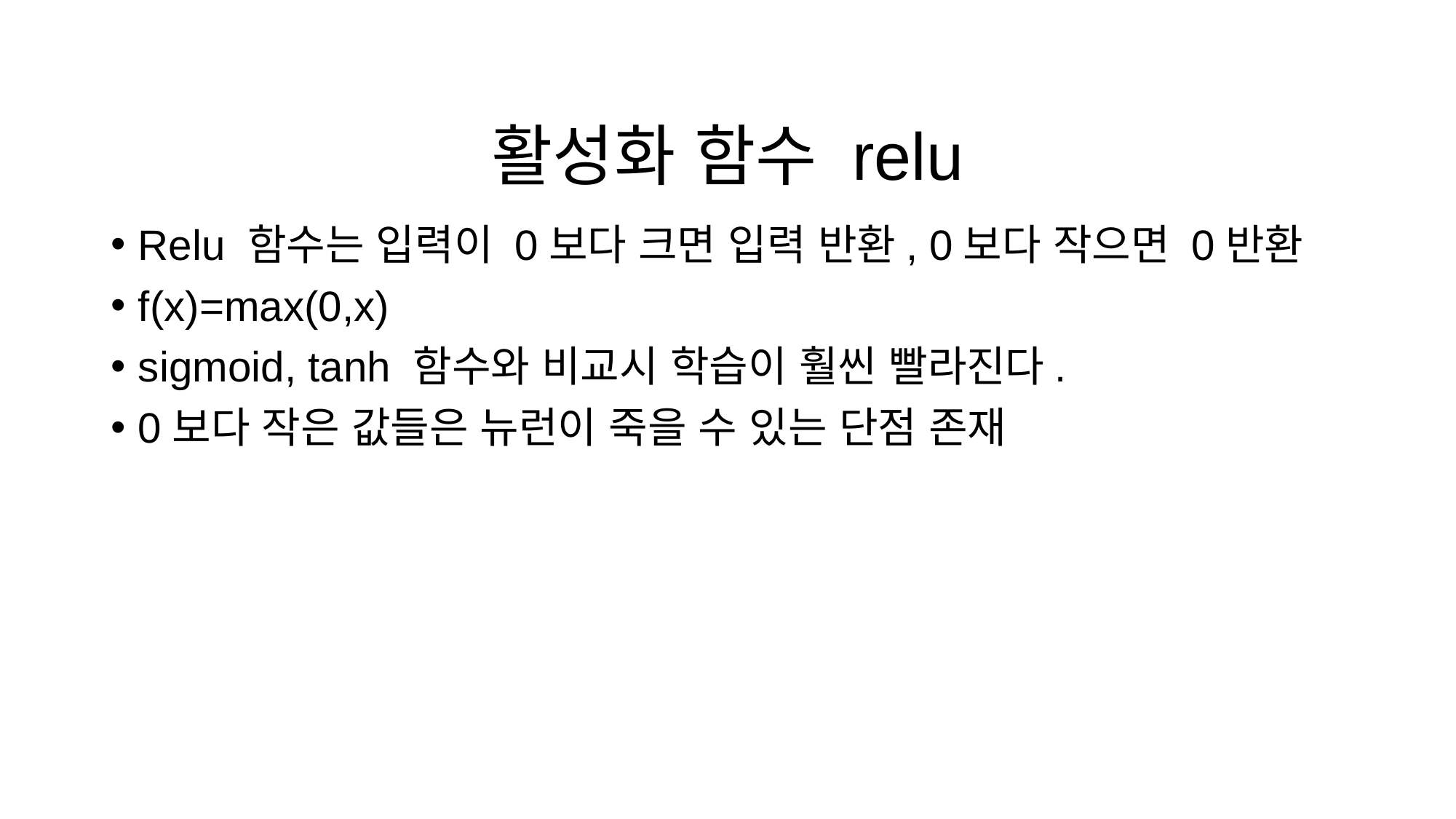

# 활성화 함수 relu
Relu 함수는 입력이 0보다 크면 입력 반환, 0보다 작으면 0반환
f(x)=max(0,x)
sigmoid, tanh 함수와 비교시 학습이 훨씬 빨라진다.
0보다 작은 값들은 뉴런이 죽을 수 있는 단점 존재